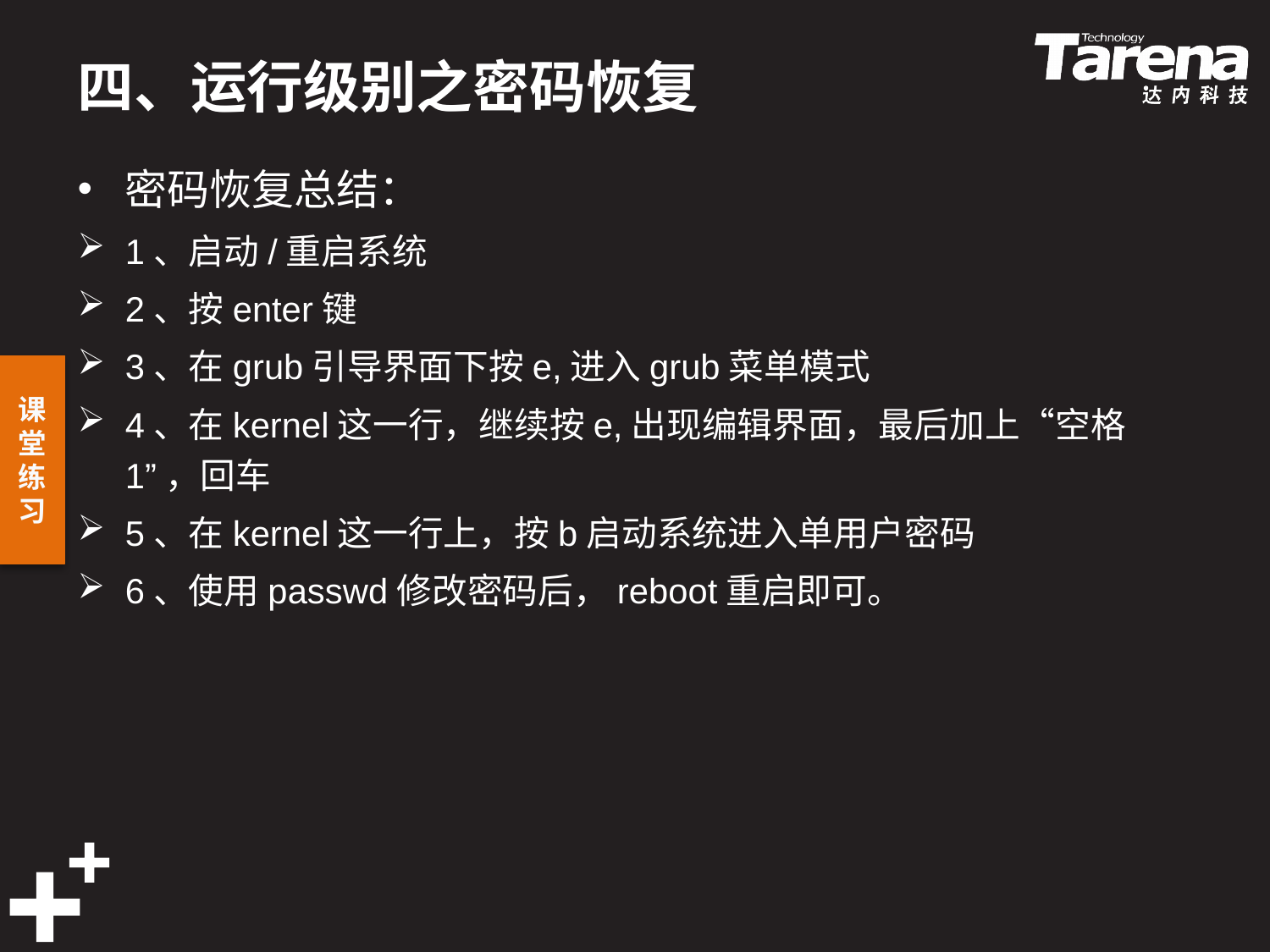

# 四、运行级别之密码恢复
密码恢复总结：
1、启动/重启系统
2、按enter键
3、在grub引导界面下按e,进入grub菜单模式
4、在kernel这一行，继续按e,出现编辑界面，最后加上“空格1”，回车
5、在kernel这一行上，按b启动系统进入单用户密码
6、使用passwd修改密码后，reboot重启即可。